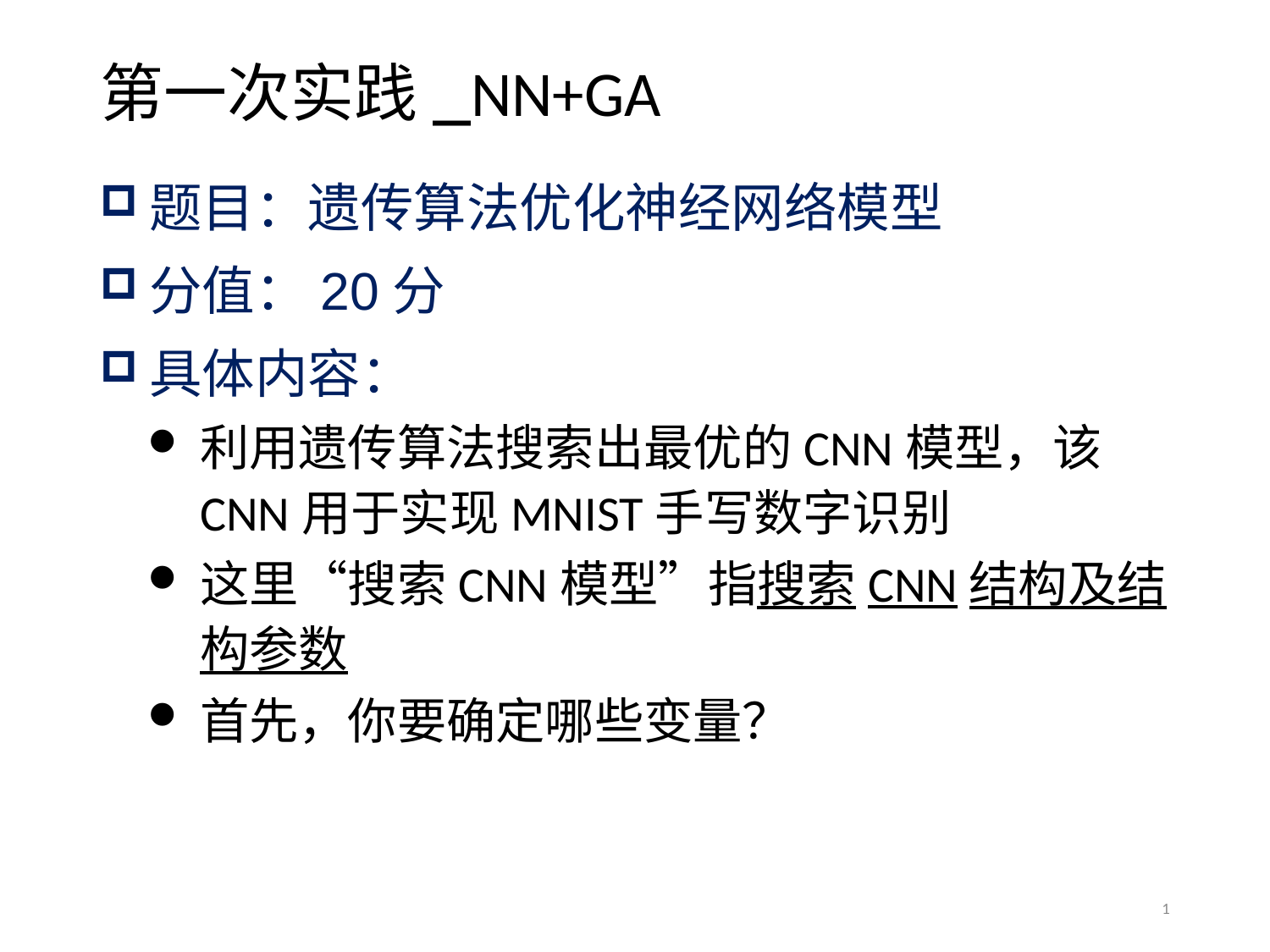

# 第一次实践_NN+GA
题目：遗传算法优化神经网络模型
分值：20分
具体内容：
利用遗传算法搜索出最优的CNN模型，该CNN用于实现MNIST手写数字识别
这里“搜索CNN模型”指搜索CNN结构及结构参数
首先，你要确定哪些变量？

1